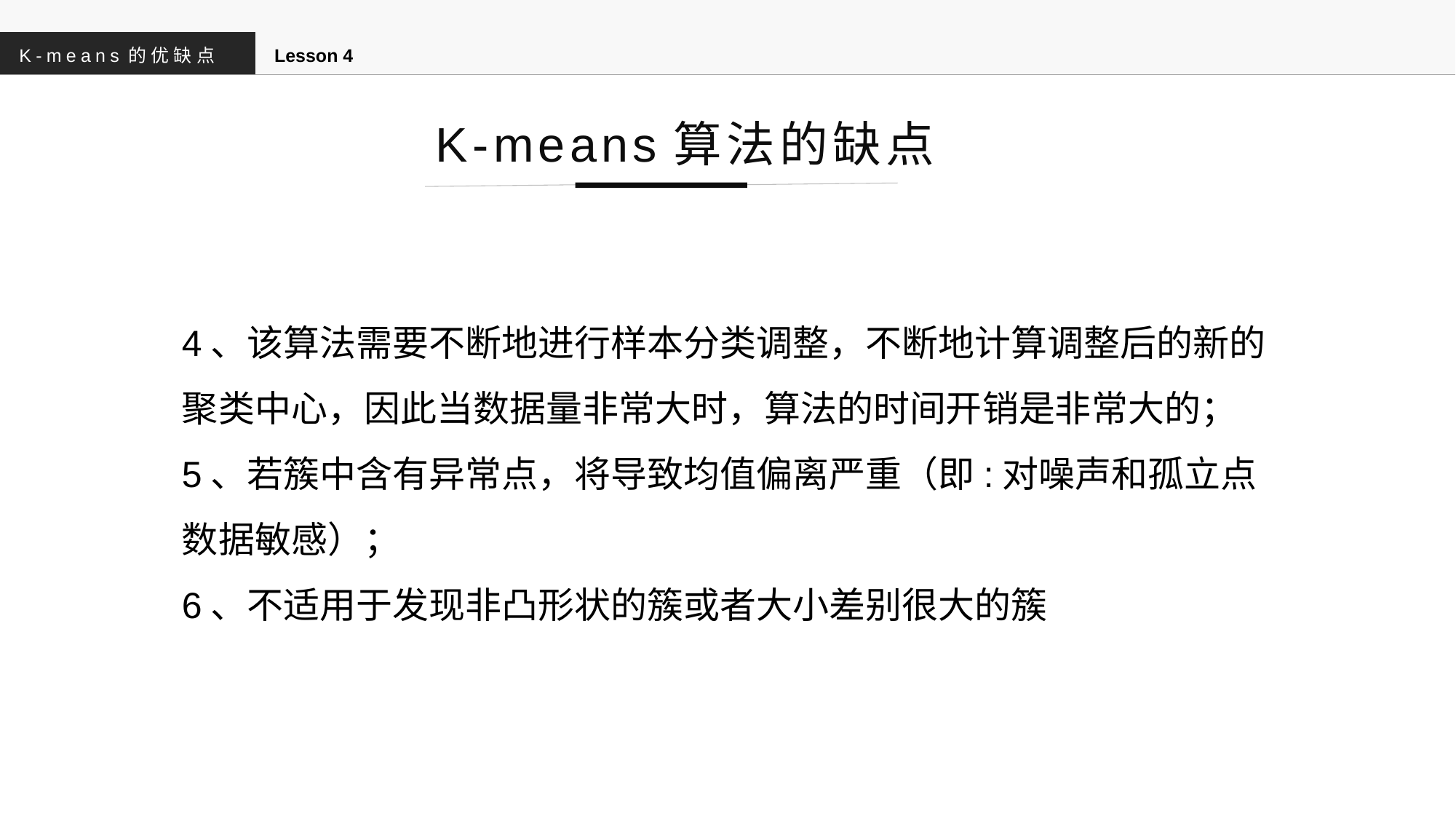

K-means的优缺点
Lesson 4
K-means算法的缺点

4、该算法需要不断地进行样本分类调整，不断地计算调整后的新的聚类中心，因此当数据量非常大时，算法的时间开销是非常大的；
5、若簇中含有异常点，将导致均值偏离严重（即:对噪声和孤立点数据敏感）；
6、不适用于发现非凸形状的簇或者大小差别很大的簇